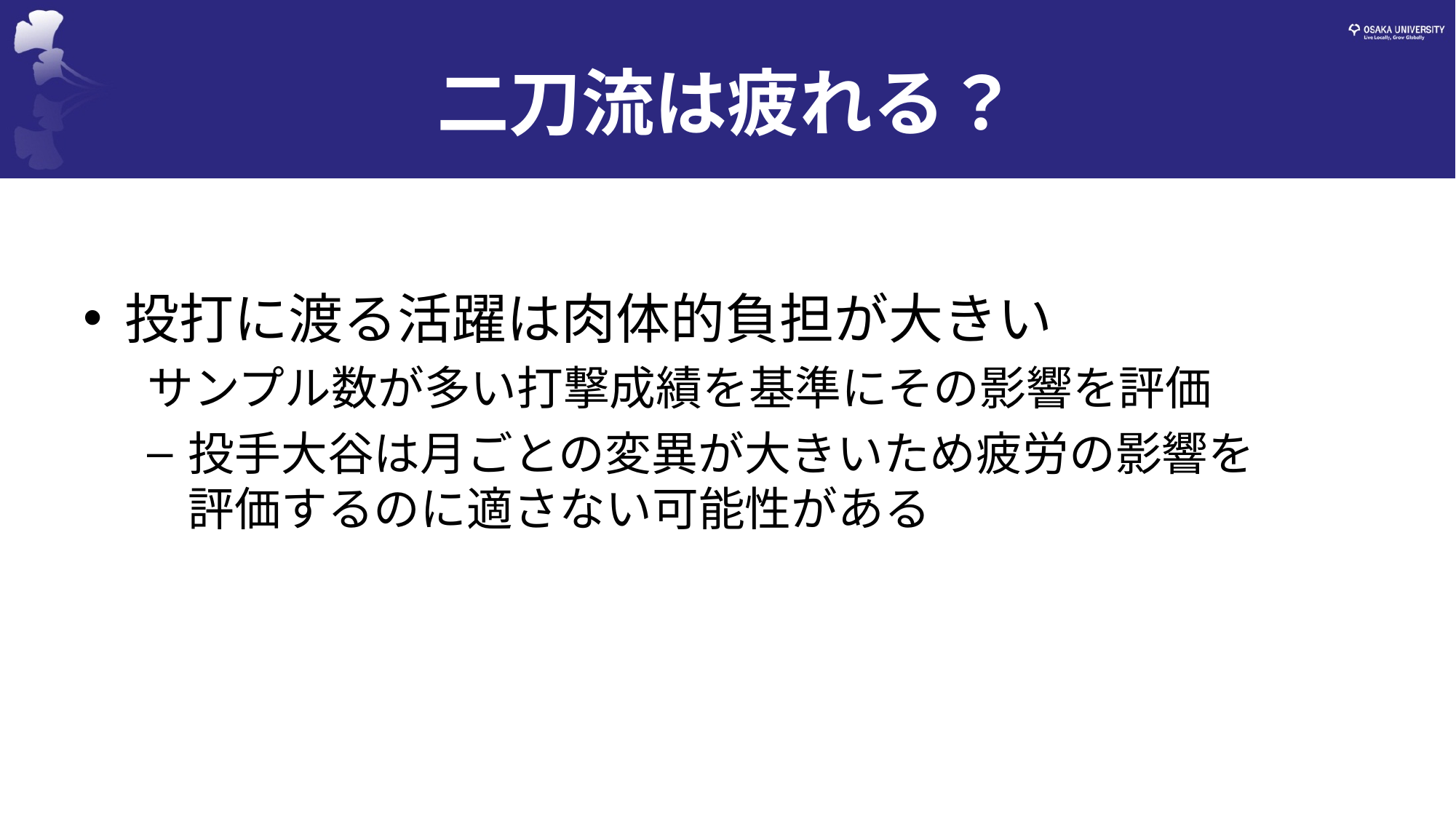

# 二刀流は疲れる？
投打に渡る活躍は肉体的負担が大きい
サンプル数が多い打撃成績を基準にその影響を評価
投手大谷は月ごとの変異が大きいため疲労の影響を　　評価するのに適さない可能性がある